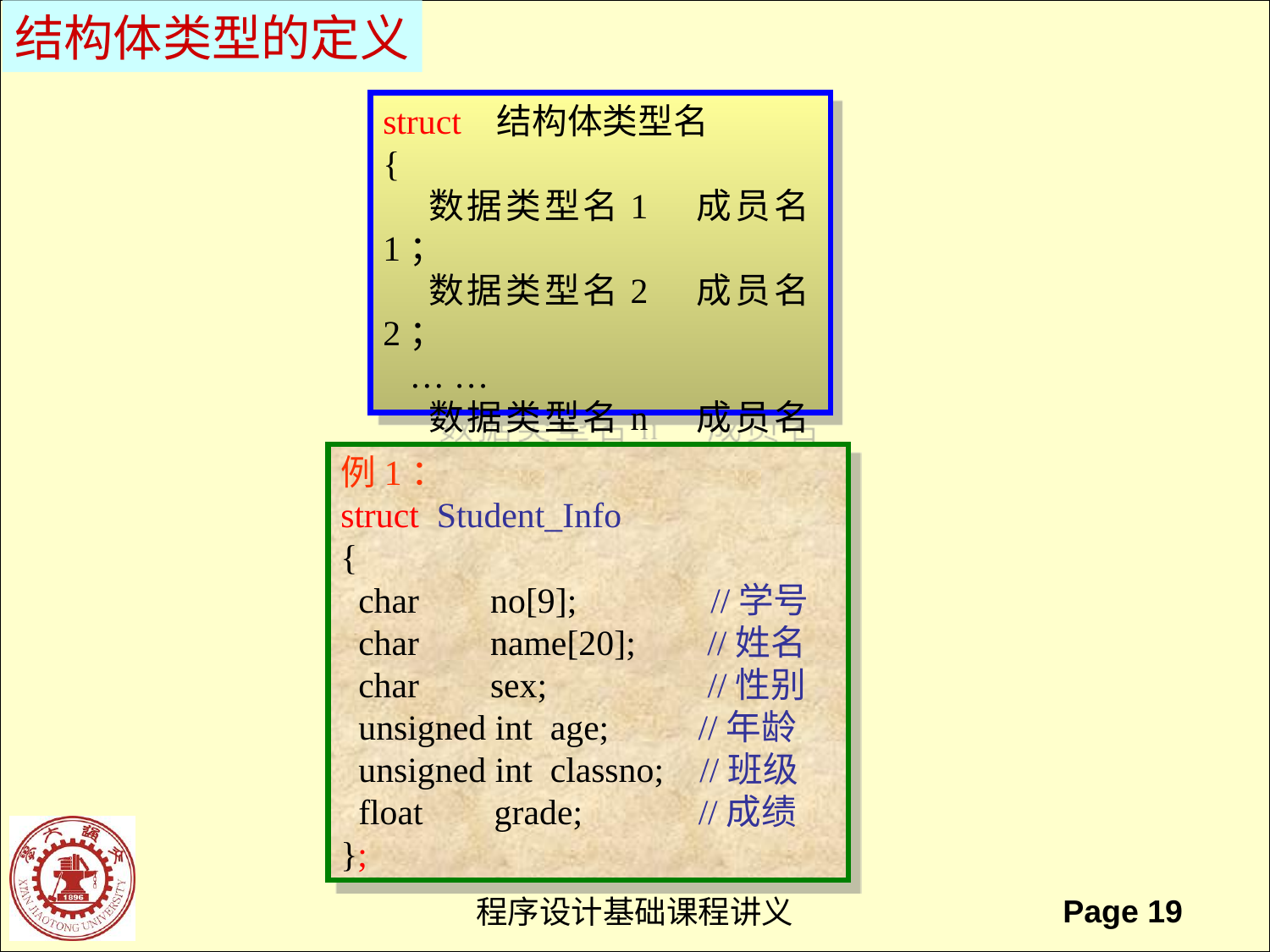

结构体类型的定义
struct   结构体类型名
{
   数据类型名1   成员名1；
   数据类型名2   成员名2；
   … …
   数据类型名n   成员名n；
}；
例1：
struct  Student_Info
{
  char        no[9];               //学号
  char        name[20];        //姓名
  char        sex;                  //性别
  unsigned int  age;          //年龄
  unsigned int  classno;    //班级
  float        grade;             //成绩
};